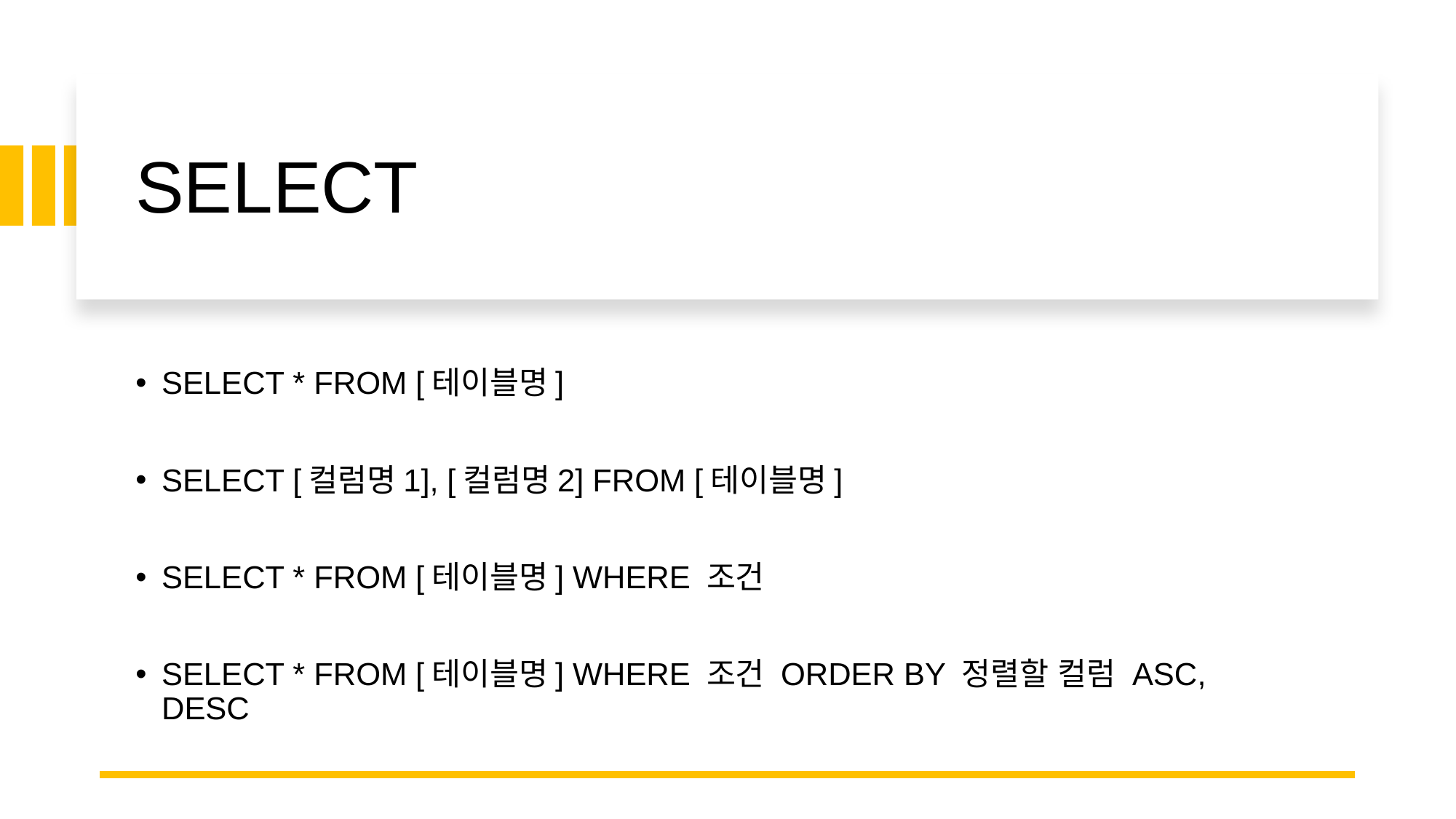

# SELECT

SELECT * FROM [테이블명]

SELECT [컬럼명1], [컬럼명2] FROM [테이블명]

SELECT * FROM [테이블명] WHERE 조건

SELECT * FROM [테이블명] WHERE 조건 ORDER BY 정렬할 컬럼 ASC, DESC